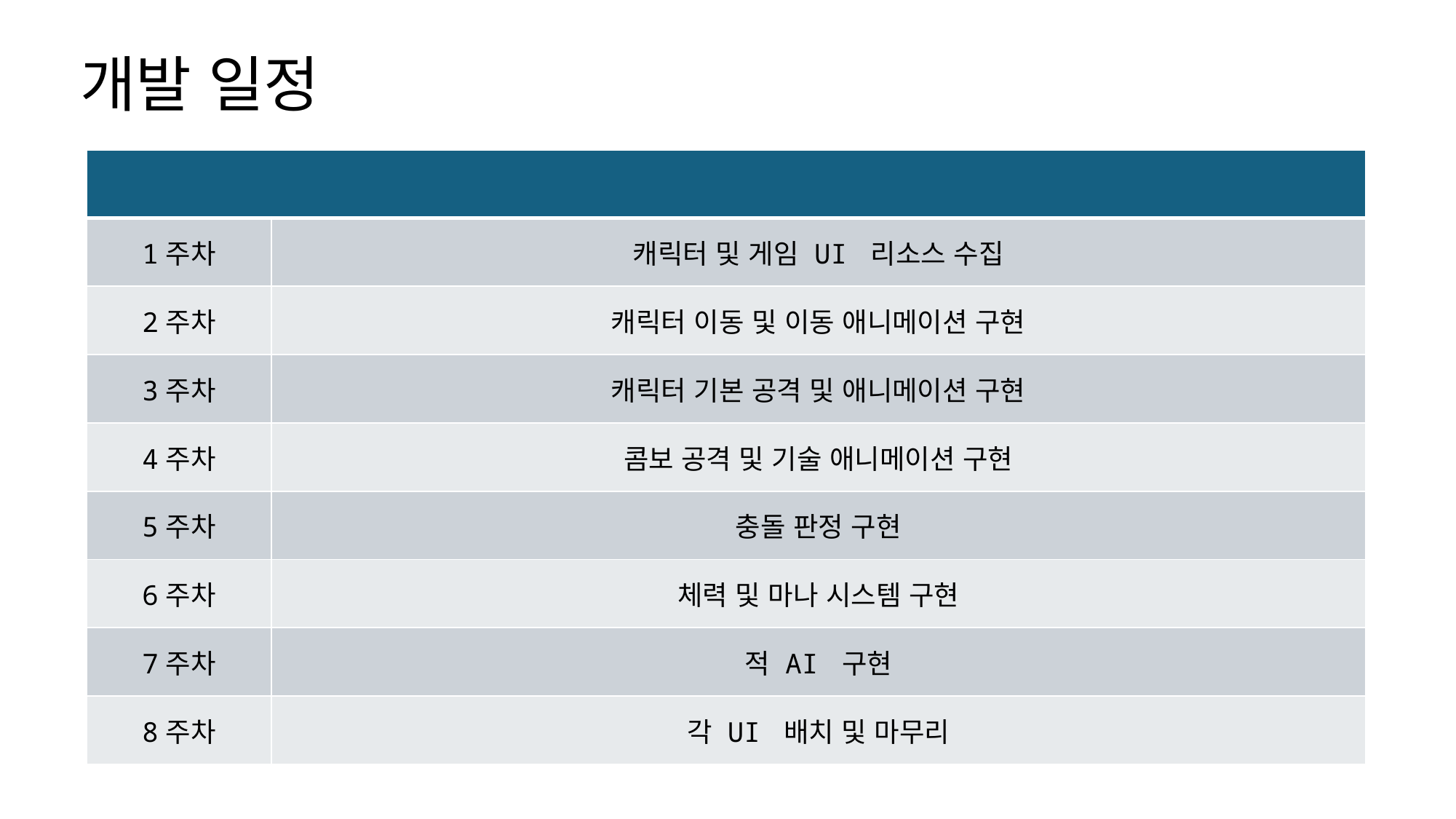

# 개발 일정
|  |  |
| --- | --- |
| 1주차 | 캐릭터 및 게임 UI 리소스 수집 |
| 2주차 | 캐릭터 이동 및 이동 애니메이션 구현 |
| 3주차 | 캐릭터 기본 공격 및 애니메이션 구현 |
| 4주차 | 콤보 공격 및 기술 애니메이션 구현 |
| 5주차 | 충돌 판정 구현 |
| 6주차 | 체력 및 마나 시스템 구현 |
| 7주차 | 적 AI 구현 |
| 8주차 | 각 UI 배치 및 마무리 |